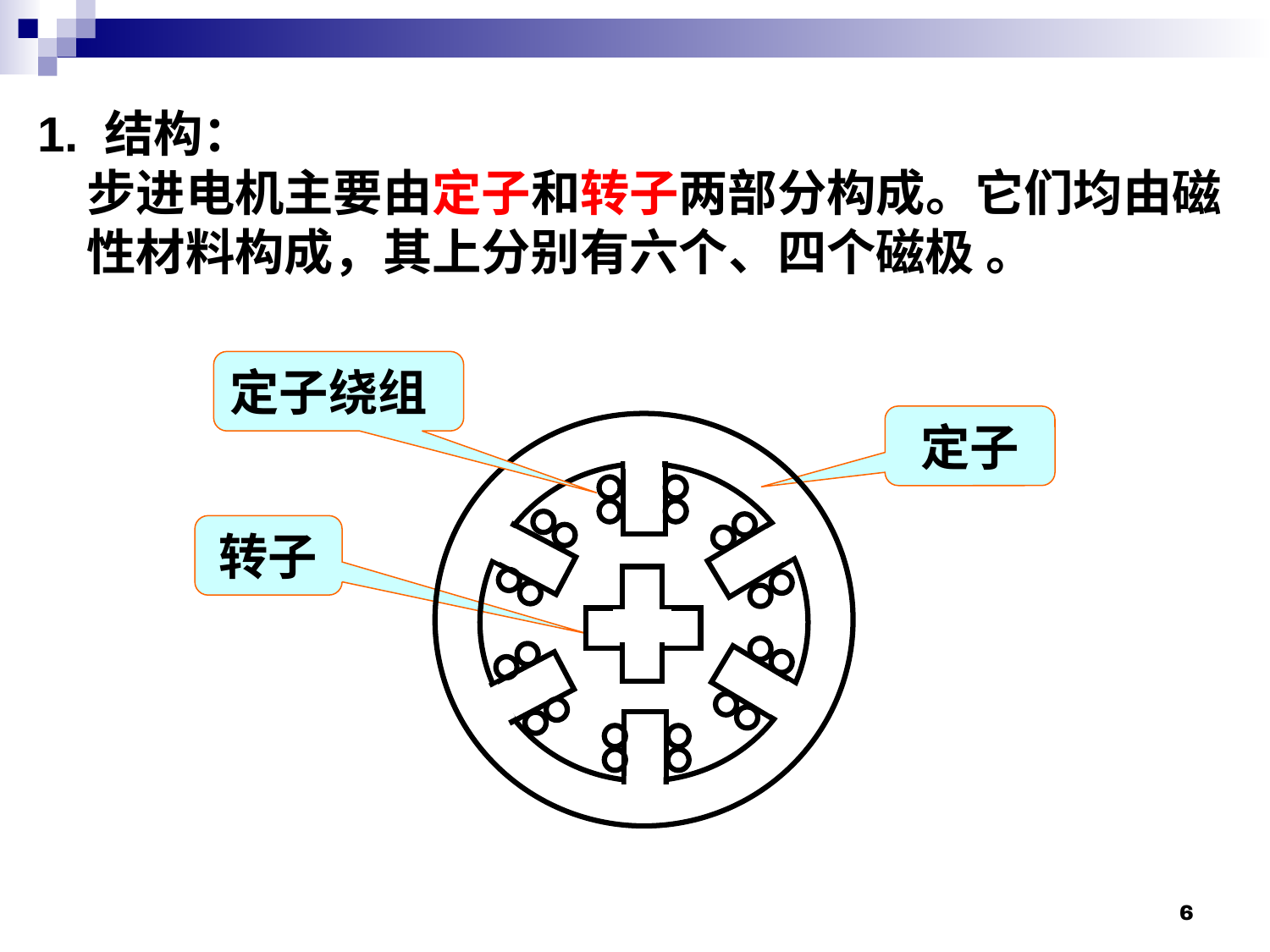

1. 结构：
步进电机主要由定子和转子两部分构成。它们均由磁性材料构成，其上分别有六个、四个磁极 。
定子绕组
定子

转子
6